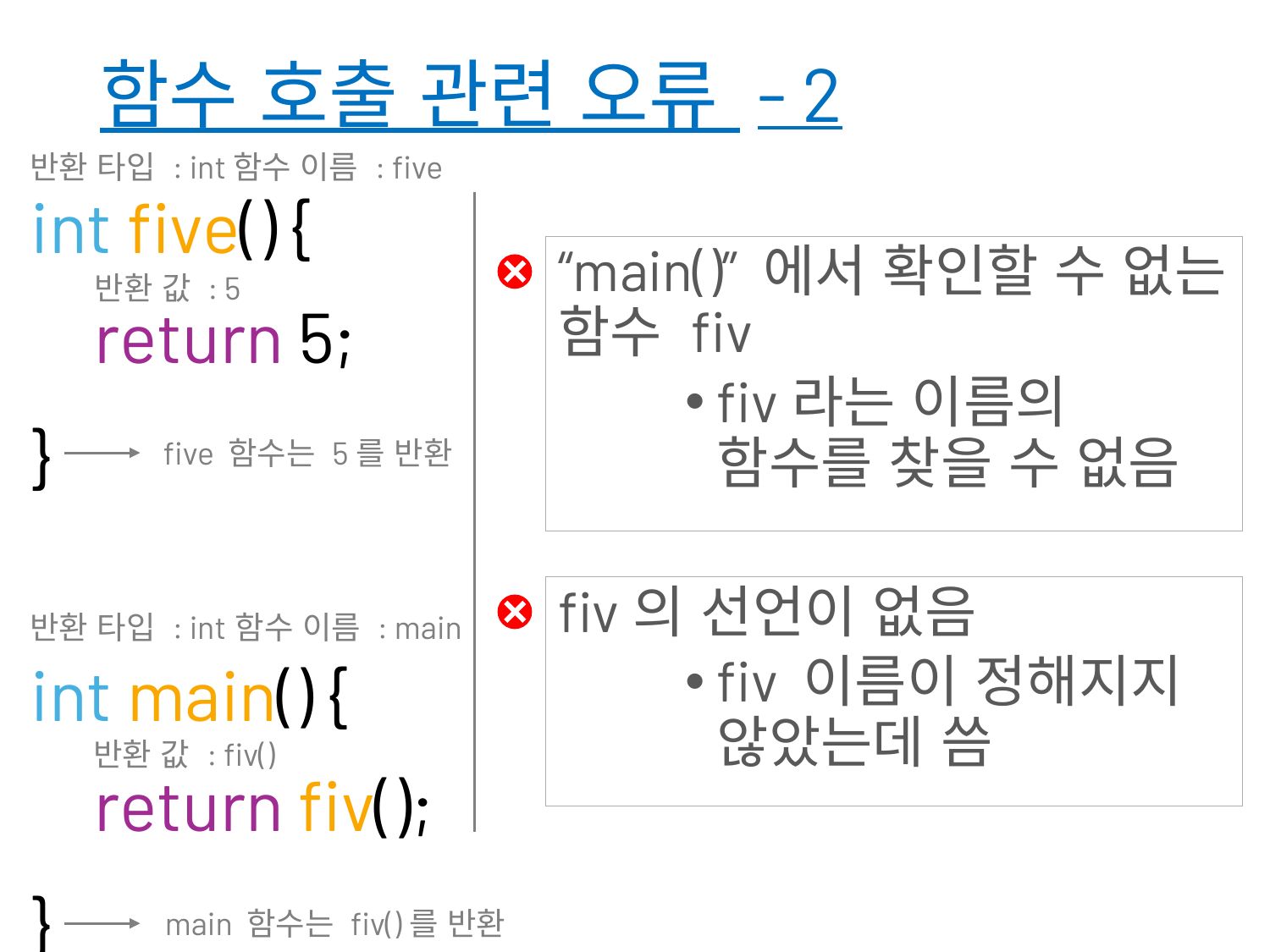

# 함수 호출 관련 오류 - 2
반환 타입 : int
함수 이름 : five
int five() {
return 5;
}

int main() {
return fiv();
}
“main()” 에서 확인할 수 없는 함수 fiv
fiv라는 이름의 함수를 찾을 수 없음

반환 값 : 5
five 함수는 5를 반환
fiv의 선언이 없음
fiv 이름이 정해지지 않았는데 씀

반환 타입 : int
함수 이름 : main
반환 값 : fiv()
C (2025)
27
main 함수는 fiv()를 반환